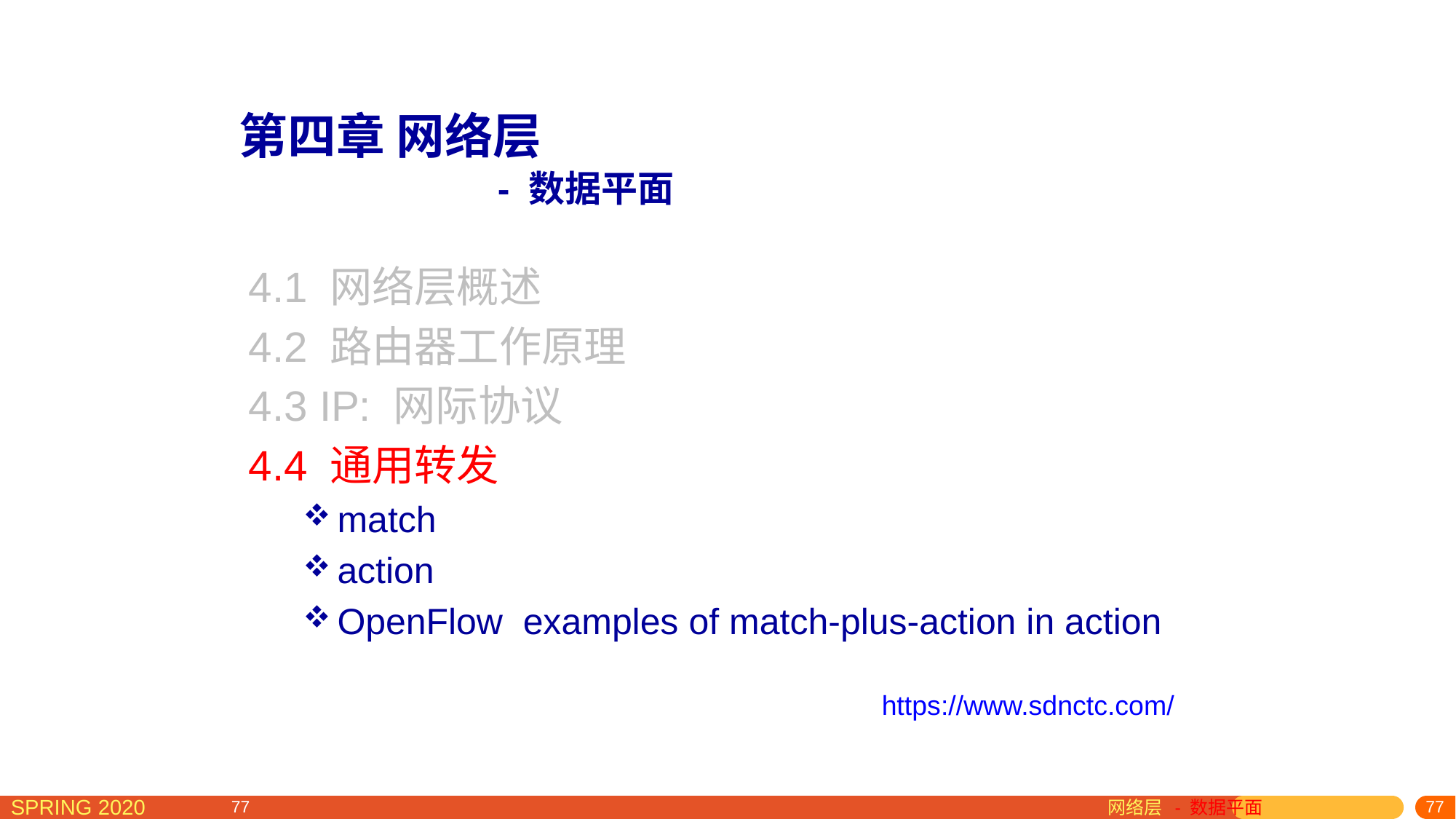

第四章 网络层
- 数据平面
4.1 网络层概述
4.2 路由器工作原理
4.3 IP: 网际协议
4.4 通用转发
match
action
OpenFlow  examples of match-plus-action in action

https://www.sdnctc.com/
网络层  - 数据平面